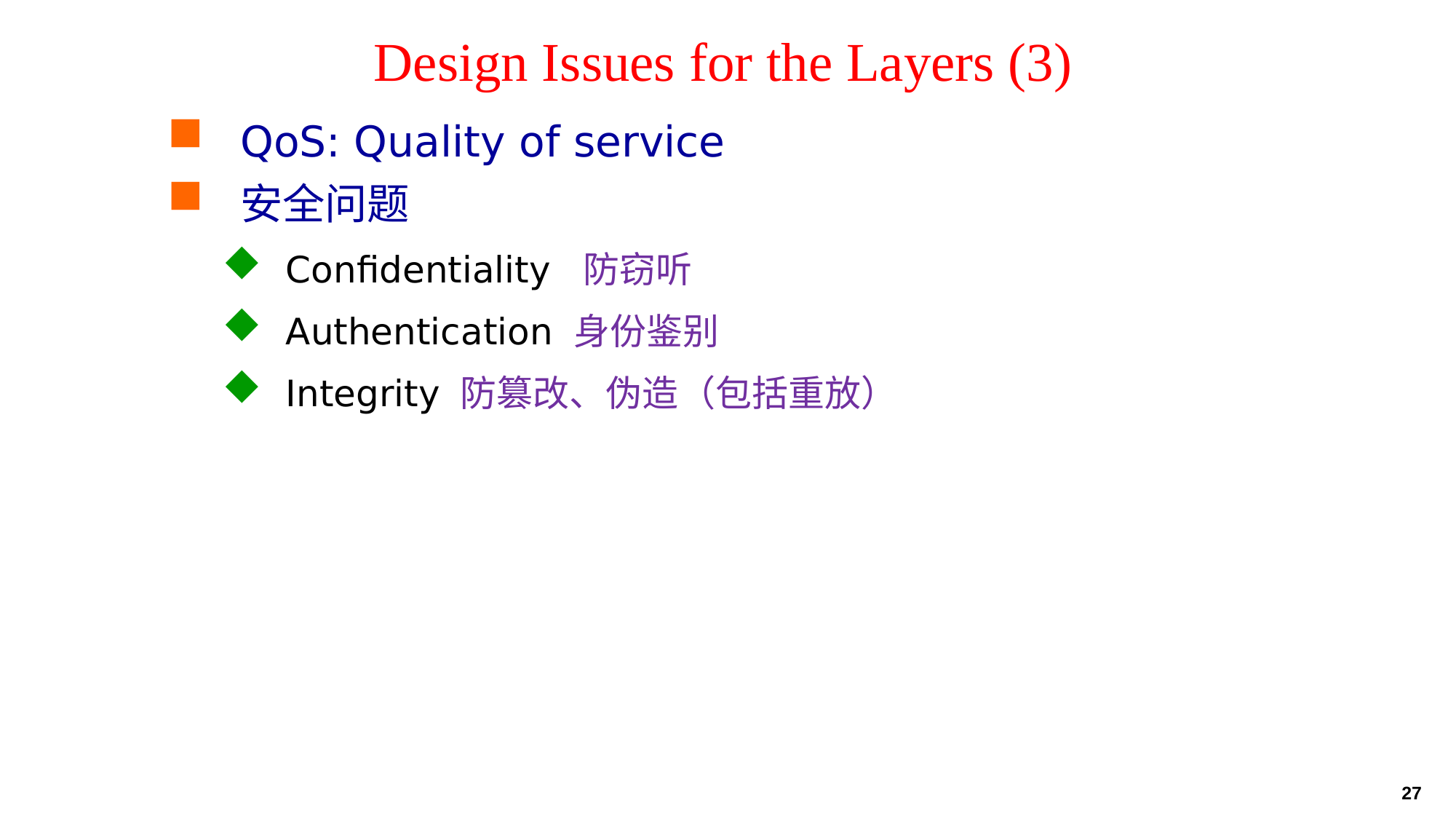

# Design Issues for the Layers (3)
QoS: Quality of service
安全问题
Confidentiality  防窃听
Authentication 身份鉴别
Integrity 防篡改、伪造（包括重放）